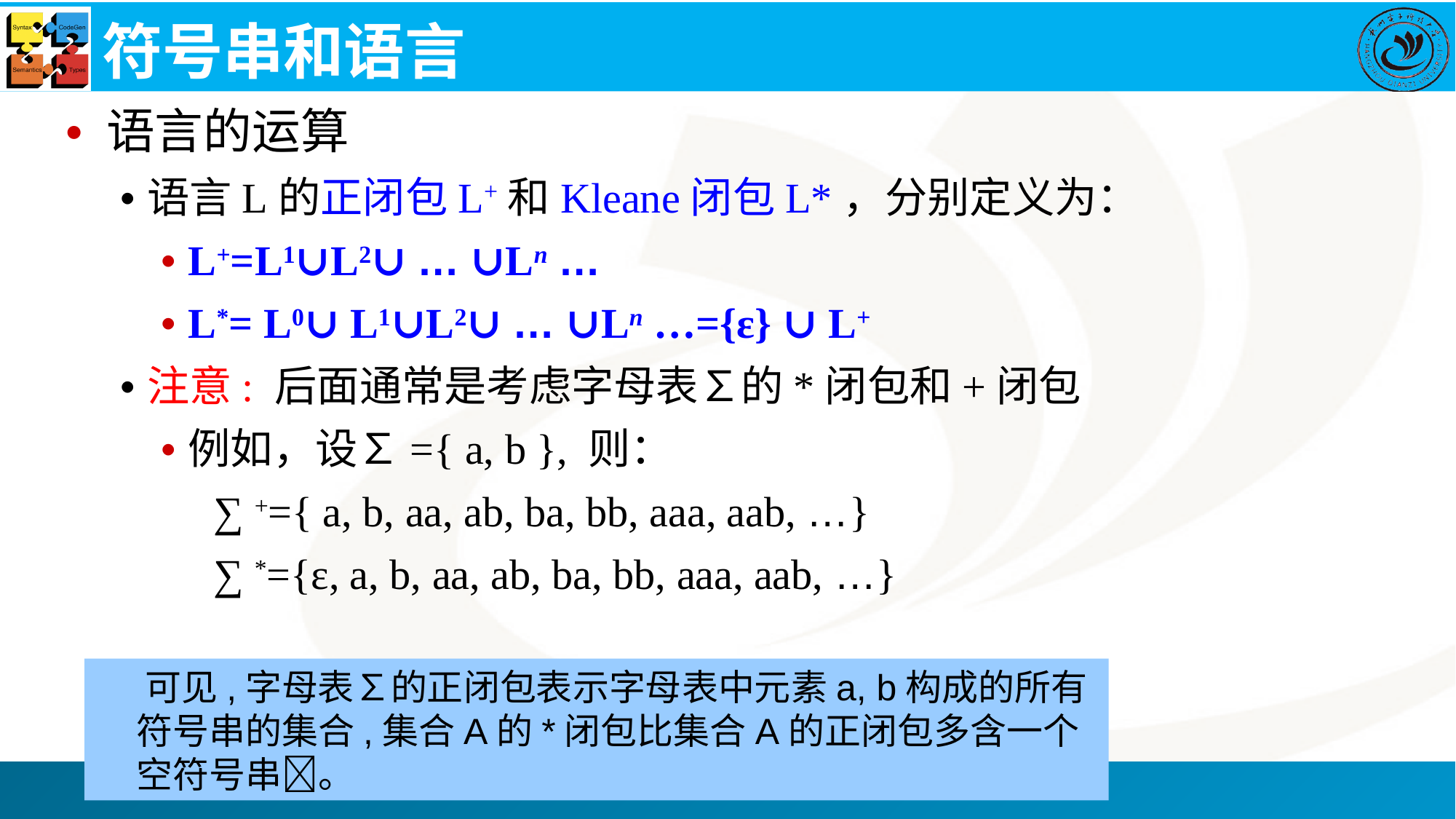

# 符号串和语言
语言的运算
语言L的正闭包L+和Kleane闭包L*，分别定义为：
L+=L1∪L2∪ … ∪Ln …
L*= L0∪ L1∪L2∪ … ∪Ln …={ε} ∪ L+
注意: 后面通常是考虑字母表∑的*闭包和+闭包
例如，设∑={ a, b }, 则：
     ∑ +={ a, b, aa, ab, ba, bb, aaa, aab, …}
     ∑ *={ε, a, b, aa, ab, ba, bb, aaa, aab, …}
     可见,字母表∑的正闭包表示字母表中元素a, b构成的所有符号串的集合,集合A的*闭包比集合A的正闭包多含一个空符号串ε。
14